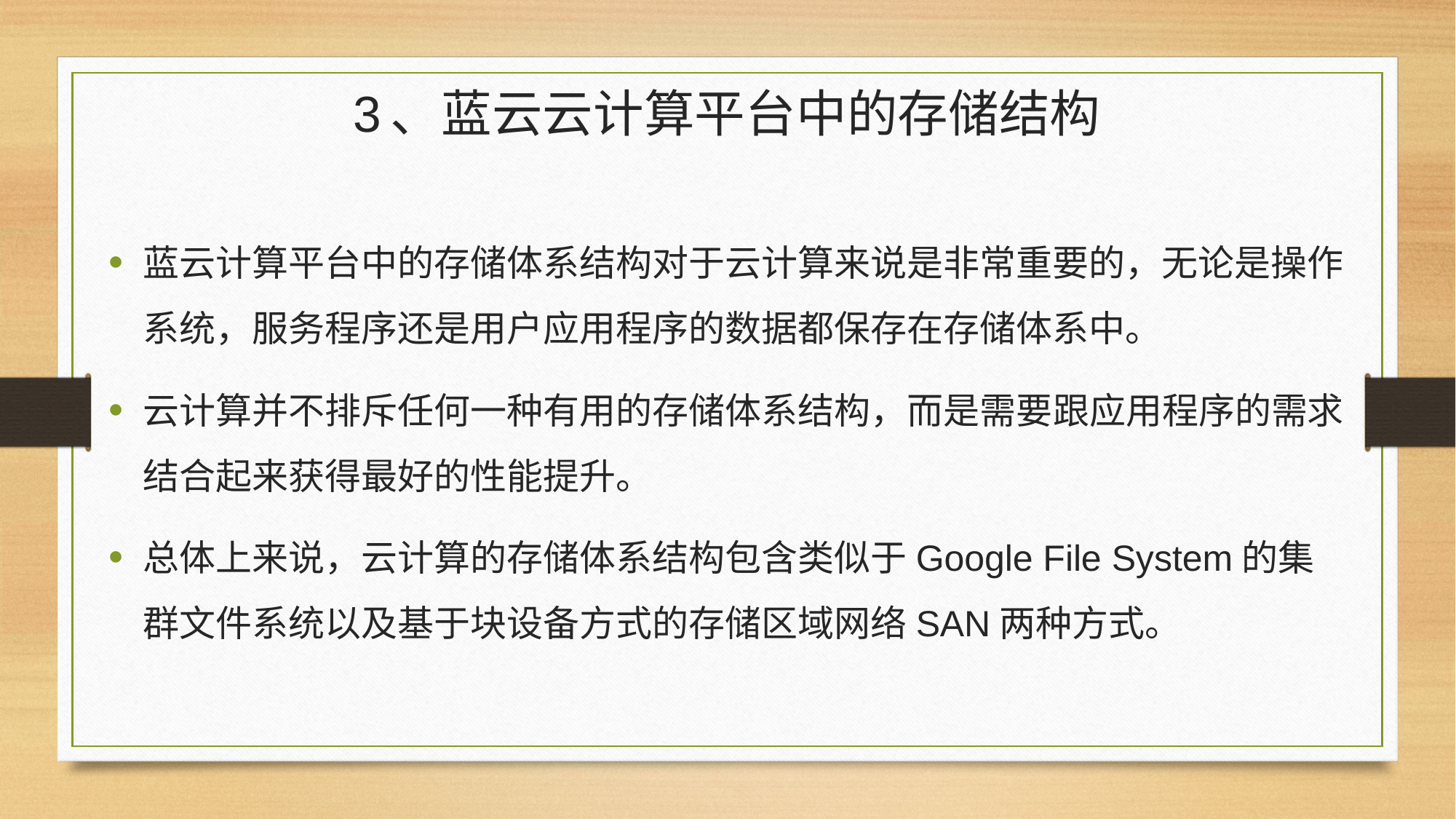

# 3、蓝云云计算平台中的存储结构
蓝云计算平台中的存储体系结构对于云计算来说是非常重要的，无论是操作系统，服务程序还是用户应用程序的数据都保存在存储体系中。
云计算并不排斥任何一种有用的存储体系结构，而是需要跟应用程序的需求结合起来获得最好的性能提升。
总体上来说，云计算的存储体系结构包含类似于Google File System的集群文件系统以及基于块设备方式的存储区域网络SAN两种方式。